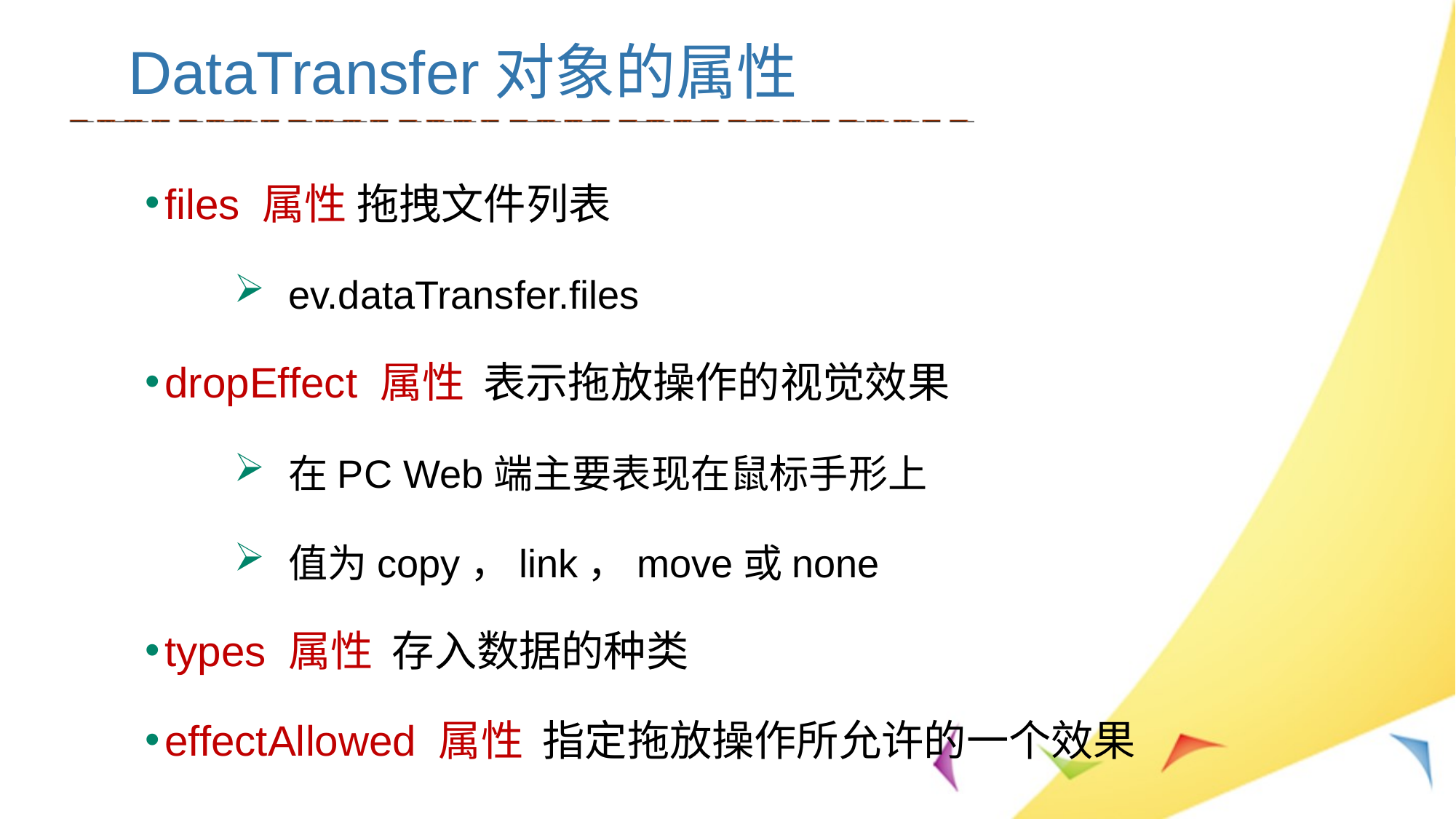

DataTransfer对象的属性
files 属性 拖拽文件列表
ev.dataTransfer.files
dropEffect 属性  表示拖放操作的视觉效果
在PC Web端主要表现在鼠标手形上
值为copy，link，move或none
types 属性  存入数据的种类
effectAllowed 属性  指定拖放操作所允许的一个效果